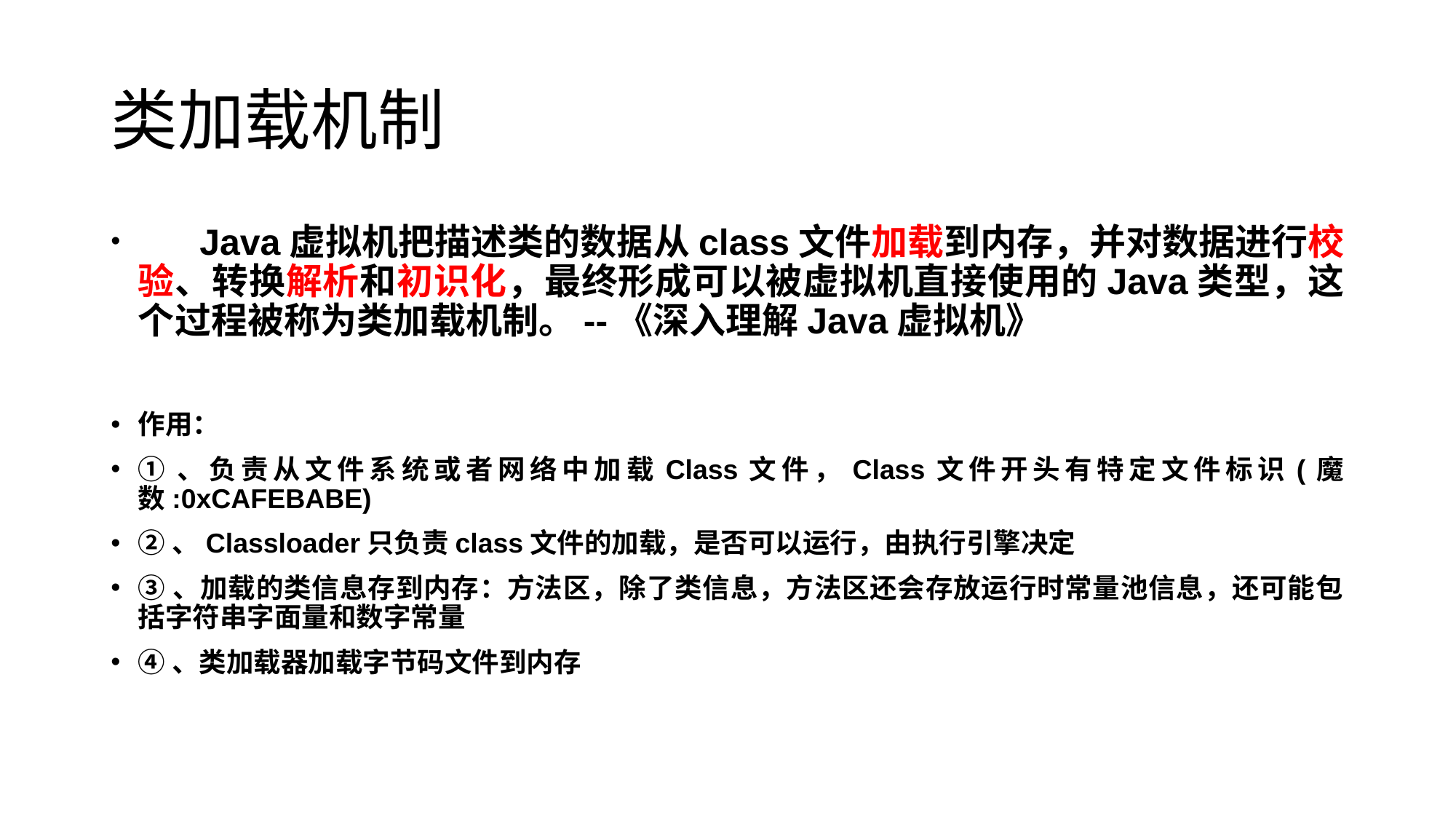

# 类加载机制
        Java虚拟机把描述类的数据从class文件加载到内存，并对数据进行校验、转换解析和初识化，最终形成可以被虚拟机直接使用的Java类型，这个过程被称为类加载机制。--《深入理解Java虚拟机》

作用：
①、负责从文件系统或者网络中加载Class文件，Class文件开头有特定文件标识(魔数:0xCAFEBABE)
②、Classloader只负责class文件的加载，是否可以运行，由执行引擎决定
③、加载的类信息存到内存：方法区，除了类信息，方法区还会存放运行时常量池信息，还可能包括字符串字面量和数字常量
④、类加载器加载字节码文件到内存